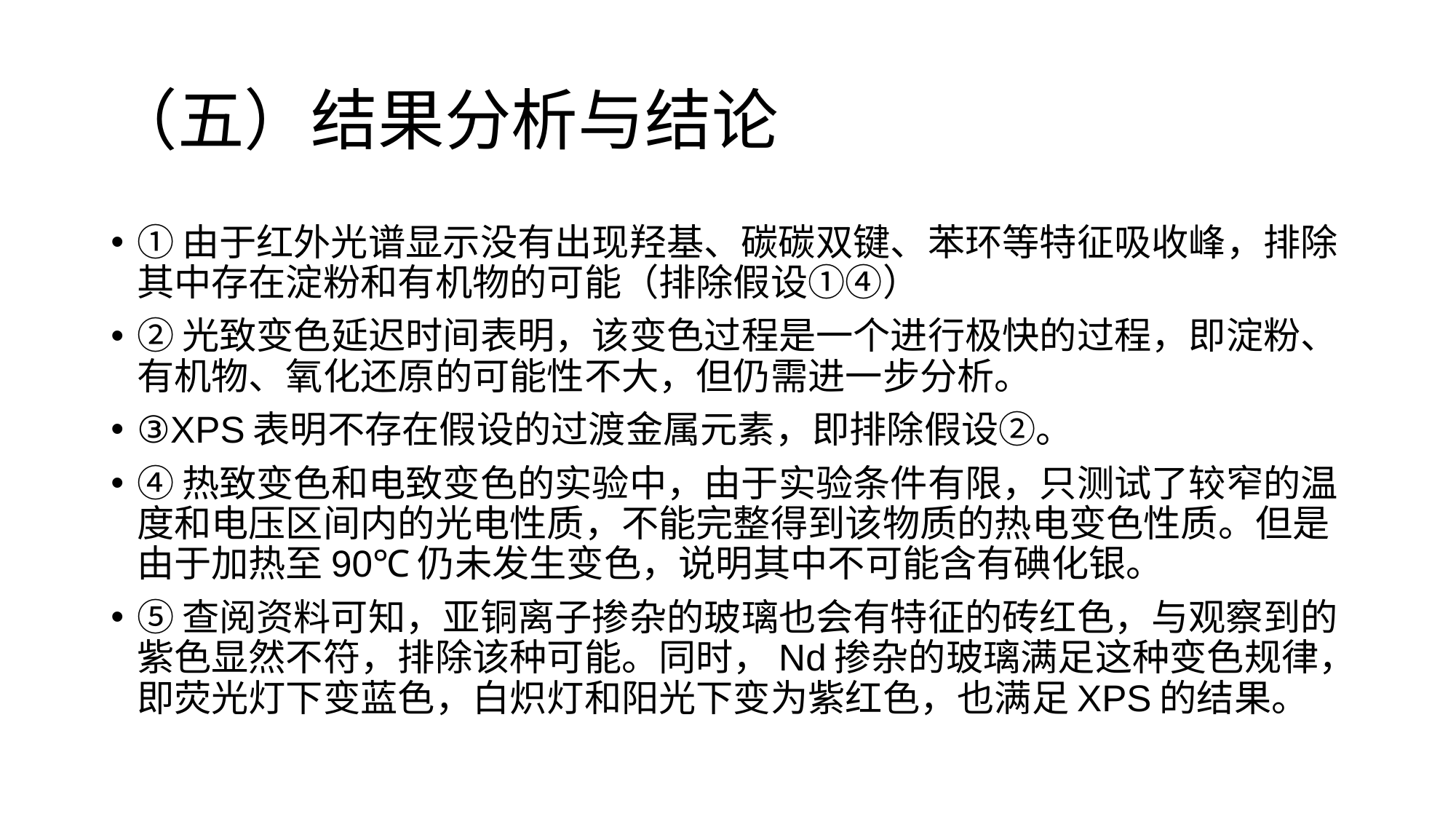

# （五）结果分析与结论
①由于红外光谱显示没有出现羟基、碳碳双键、苯环等特征吸收峰，排除其中存在淀粉和有机物的可能（排除假设①④）
②光致变色延迟时间表明，该变色过程是一个进行极快的过程，即淀粉、有机物、氧化还原的可能性不大，但仍需进一步分析。
③XPS表明不存在假设的过渡金属元素，即排除假设②。
④热致变色和电致变色的实验中，由于实验条件有限，只测试了较窄的温度和电压区间内的光电性质，不能完整得到该物质的热电变色性质。但是由于加热至90℃仍未发生变色，说明其中不可能含有碘化银。
⑤查阅资料可知，亚铜离子掺杂的玻璃也会有特征的砖红色，与观察到的紫色显然不符，排除该种可能。同时，Nd掺杂的玻璃满足这种变色规律，即荧光灯下变蓝色，白炽灯和阳光下变为紫红色，也满足XPS的结果。